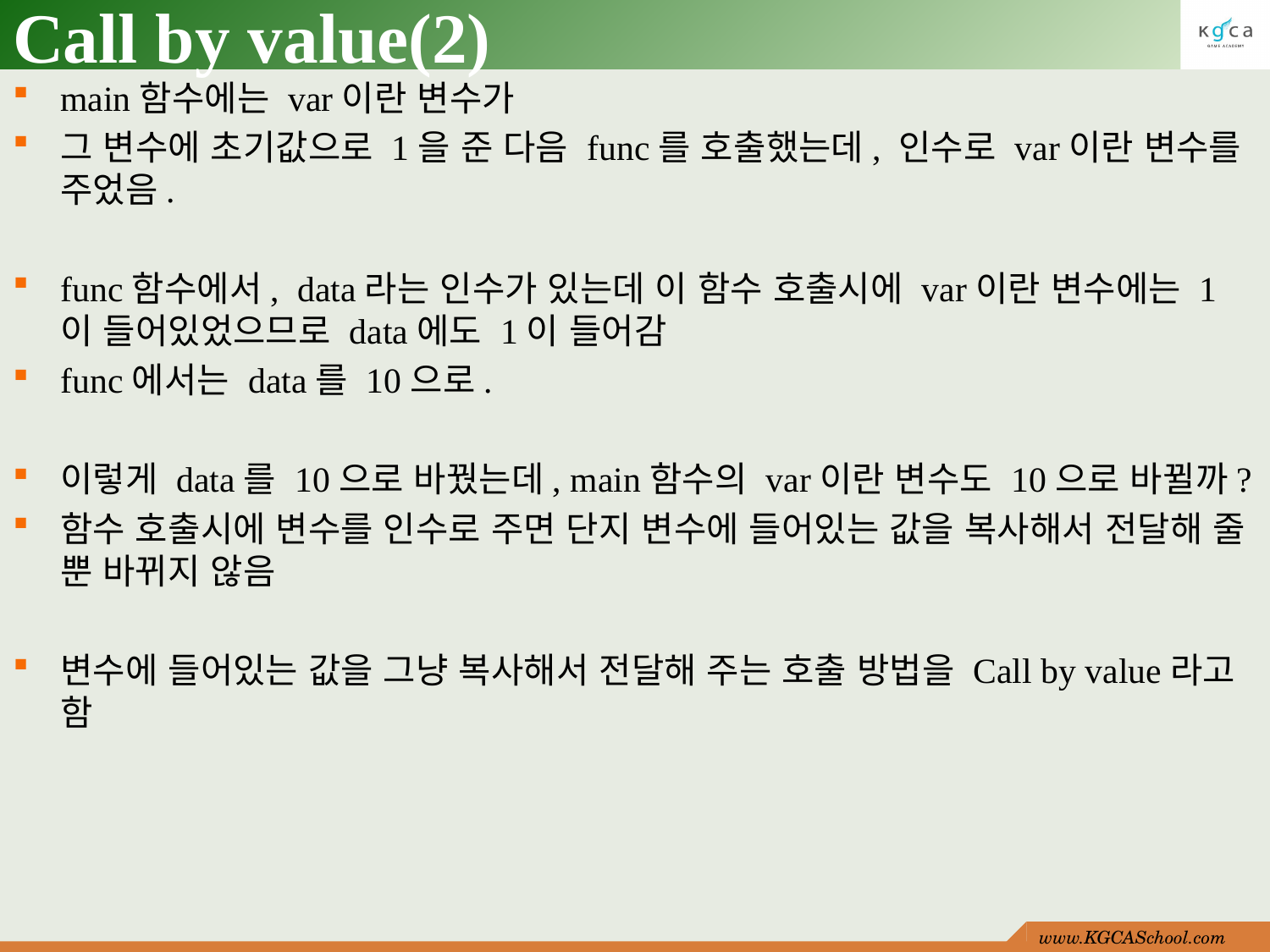

# Call by value(2)
main함수에는 var이란 변수가
그 변수에 초기값으로 1을 준 다음 func를 호출했는데, 인수로 var이란 변수를 주었음.

func함수에서,  data라는 인수가 있는데 이 함수 호출시에 var이란 변수에는 1이 들어있었으므로 data에도 1이 들어감
func에서는 data를 10으로.

이렇게 data를 10으로 바꿨는데, main함수의 var이란 변수도 10으로 바뀔까?
함수 호출시에 변수를 인수로 주면 단지 변수에 들어있는 값을 복사해서 전달해 줄 뿐 바뀌지 않음

변수에 들어있는 값을 그냥 복사해서 전달해 주는 호출 방법을 Call by value라고 함